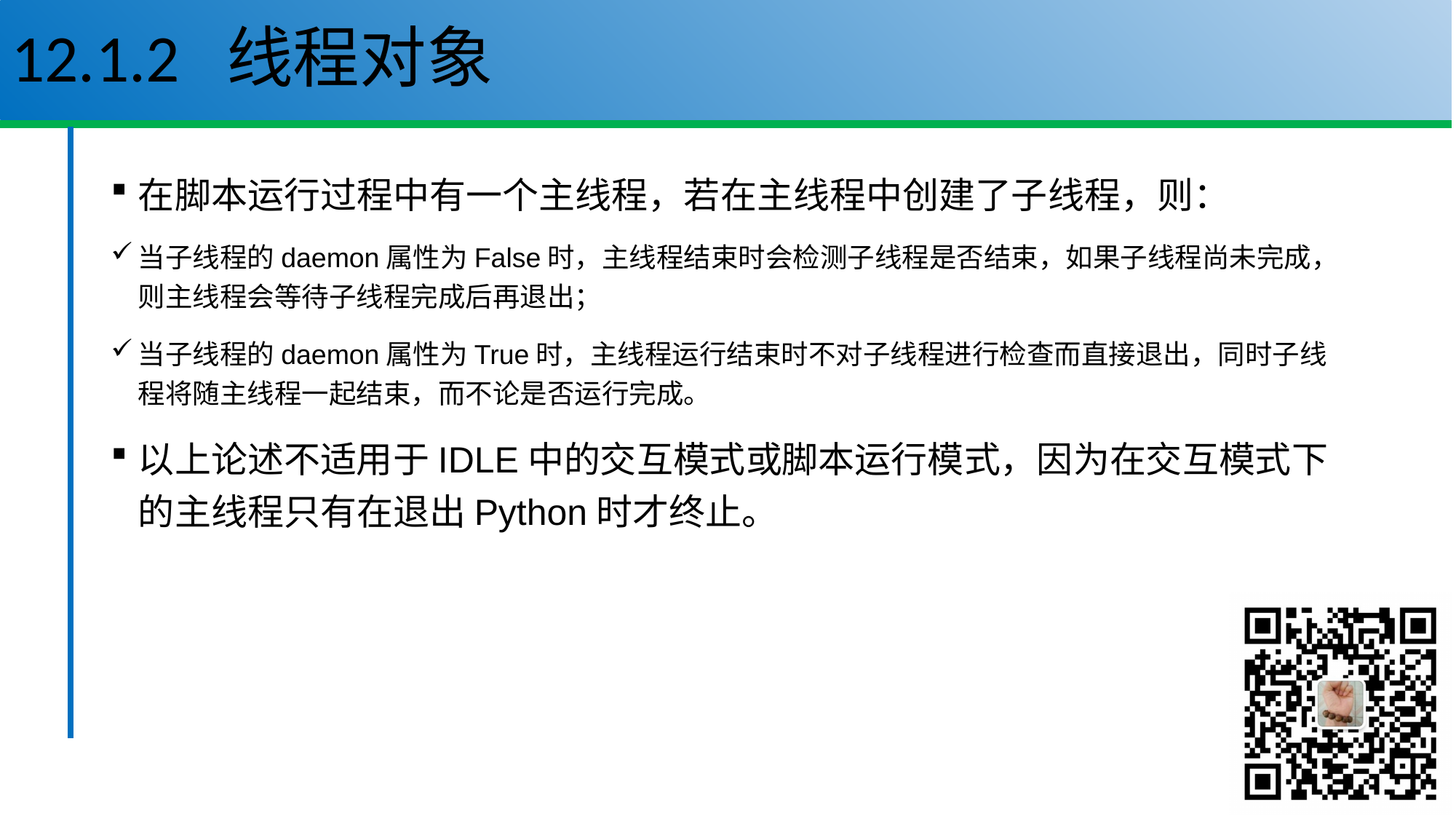

# 12.1.2  线程对象
在脚本运行过程中有一个主线程，若在主线程中创建了子线程，则：
当子线程的daemon属性为False时，主线程结束时会检测子线程是否结束，如果子线程尚未完成，则主线程会等待子线程完成后再退出；
当子线程的daemon属性为True时，主线程运行结束时不对子线程进行检查而直接退出，同时子线程将随主线程一起结束，而不论是否运行完成。
以上论述不适用于IDLE中的交互模式或脚本运行模式，因为在交互模式下的主线程只有在退出Python时才终止。